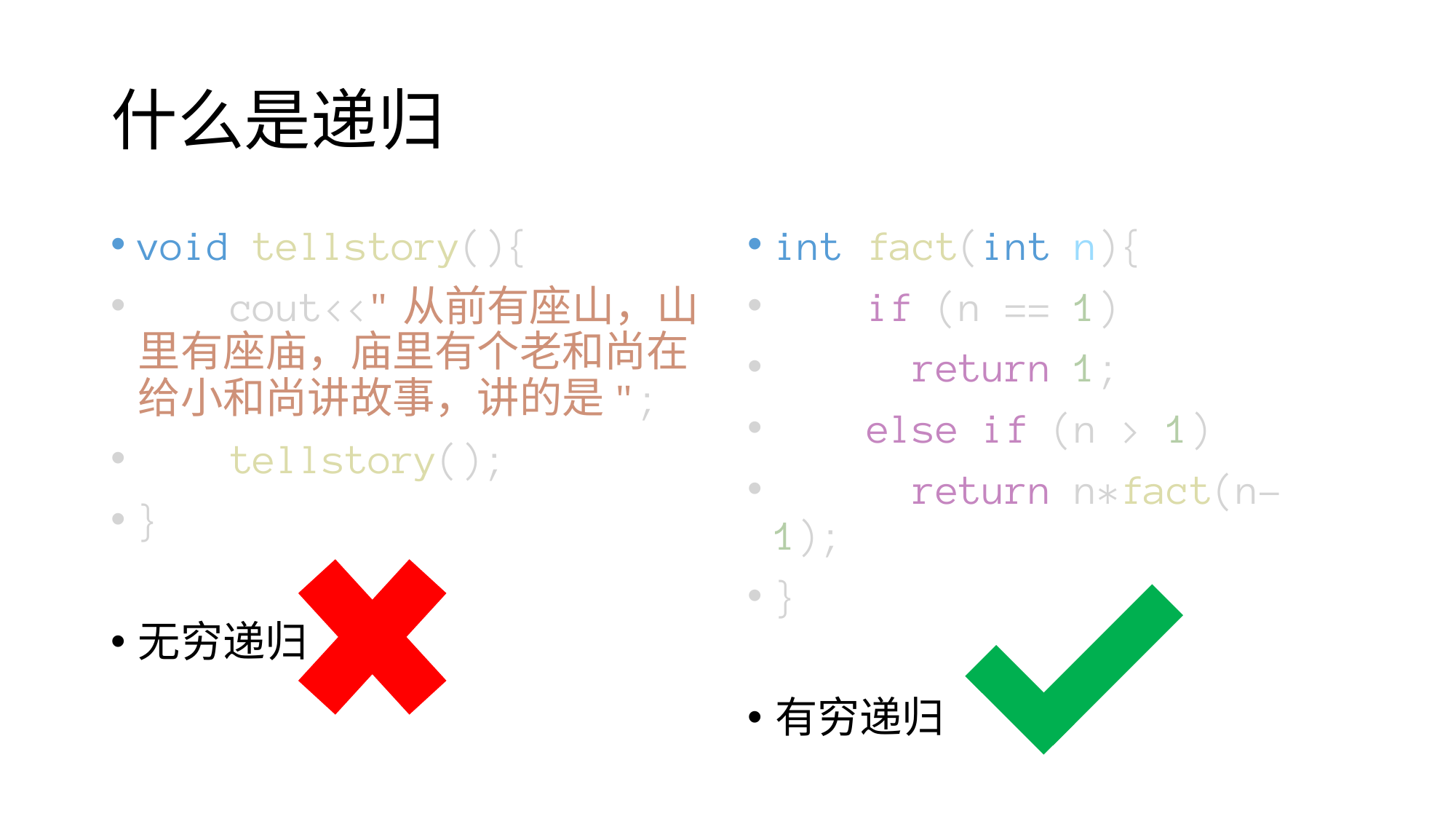

# 什么是递归
void tellstory(){
    cout<<"从前有座山，山里有座庙，庙里有个老和尚在给小和尚讲故事，讲的是";
    tellstory();
}

无穷递归

int fact(int n){
    if (n == 1)
      return 1;
    else if (n > 1)
      return n*fact(n-1);
}

有穷递归